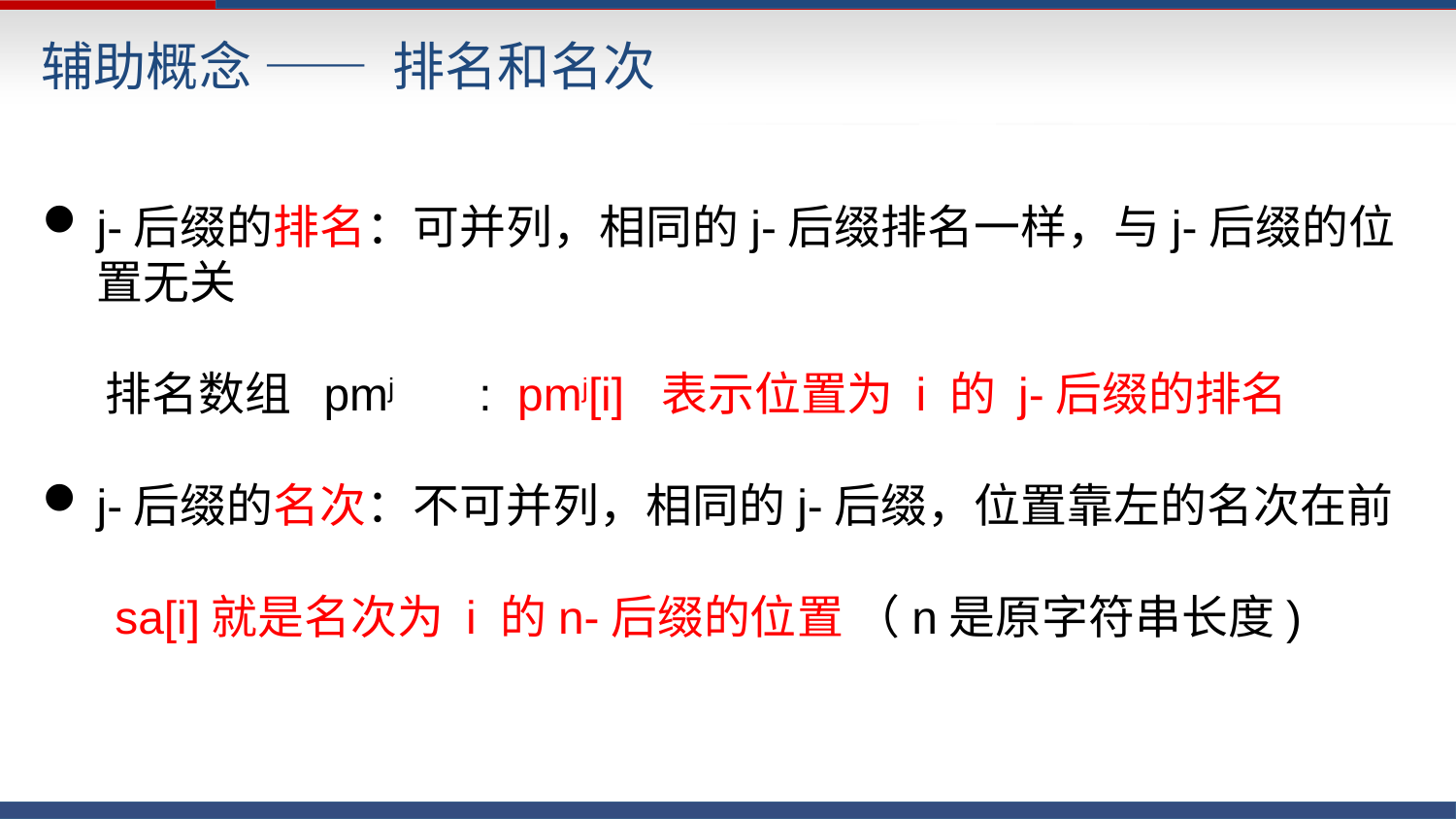

辅助概念 ——  排名和名次

j-后缀的排名：可并列，相同的j-后缀排名一样，与j-后缀的位置无关

     排名数组  pmj	:  pmj[i]  表示位置为 i 的 j-后缀的排名

j-后缀的名次：不可并列，相同的j-后缀，位置靠左的名次在前

sa[i]就是名次为 i 的n-后缀的位置 （n是原字符串长度)